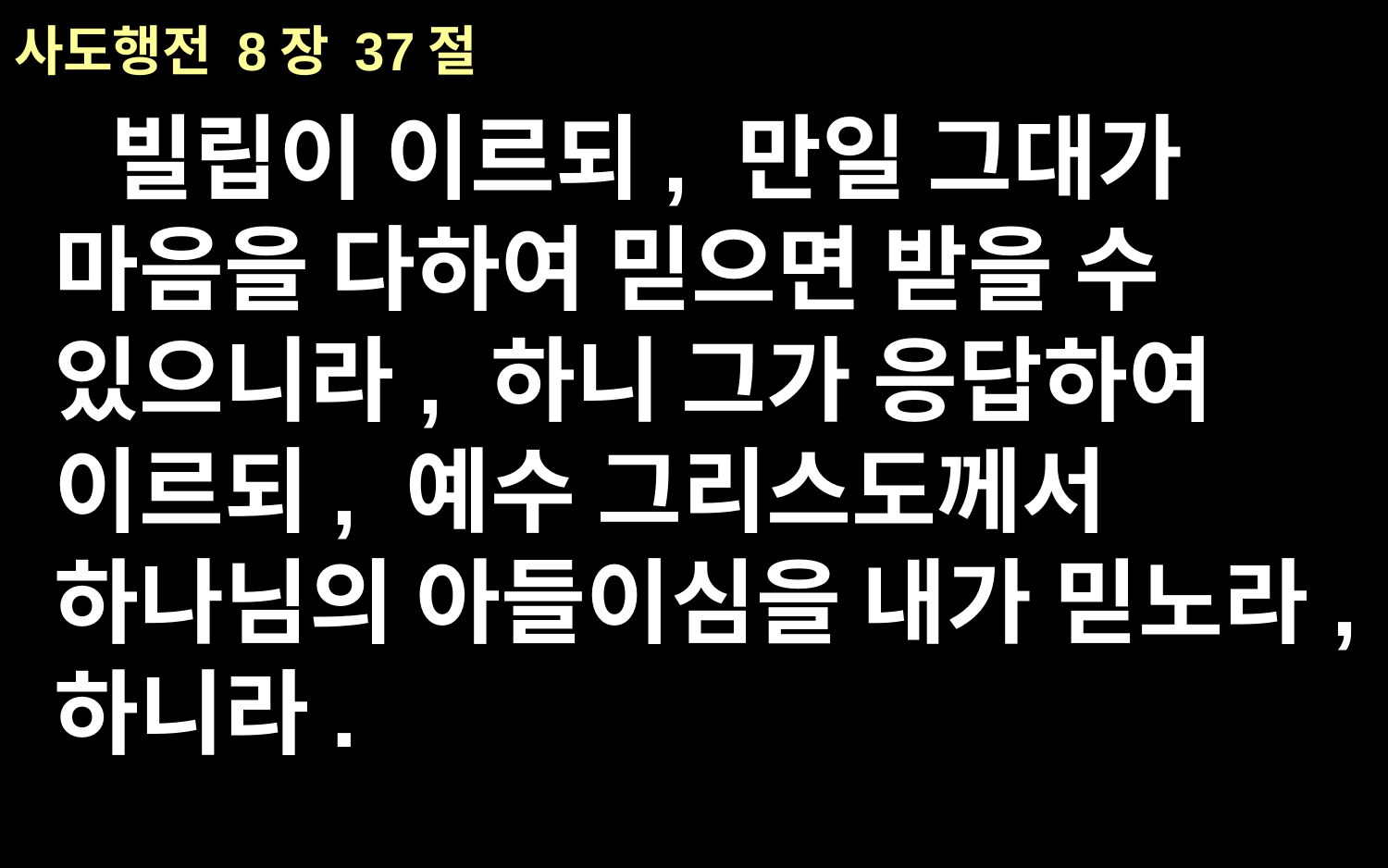

# 사도행전 8장 37절
빌립이 이르되, 만일 그대가 마음을 다하여 믿으면 받을 수 있으니라, 하니 그가 응답하여 이르되, 예수 그리스도께서 하나님의 아들이심을 내가 믿노라, 하니라.